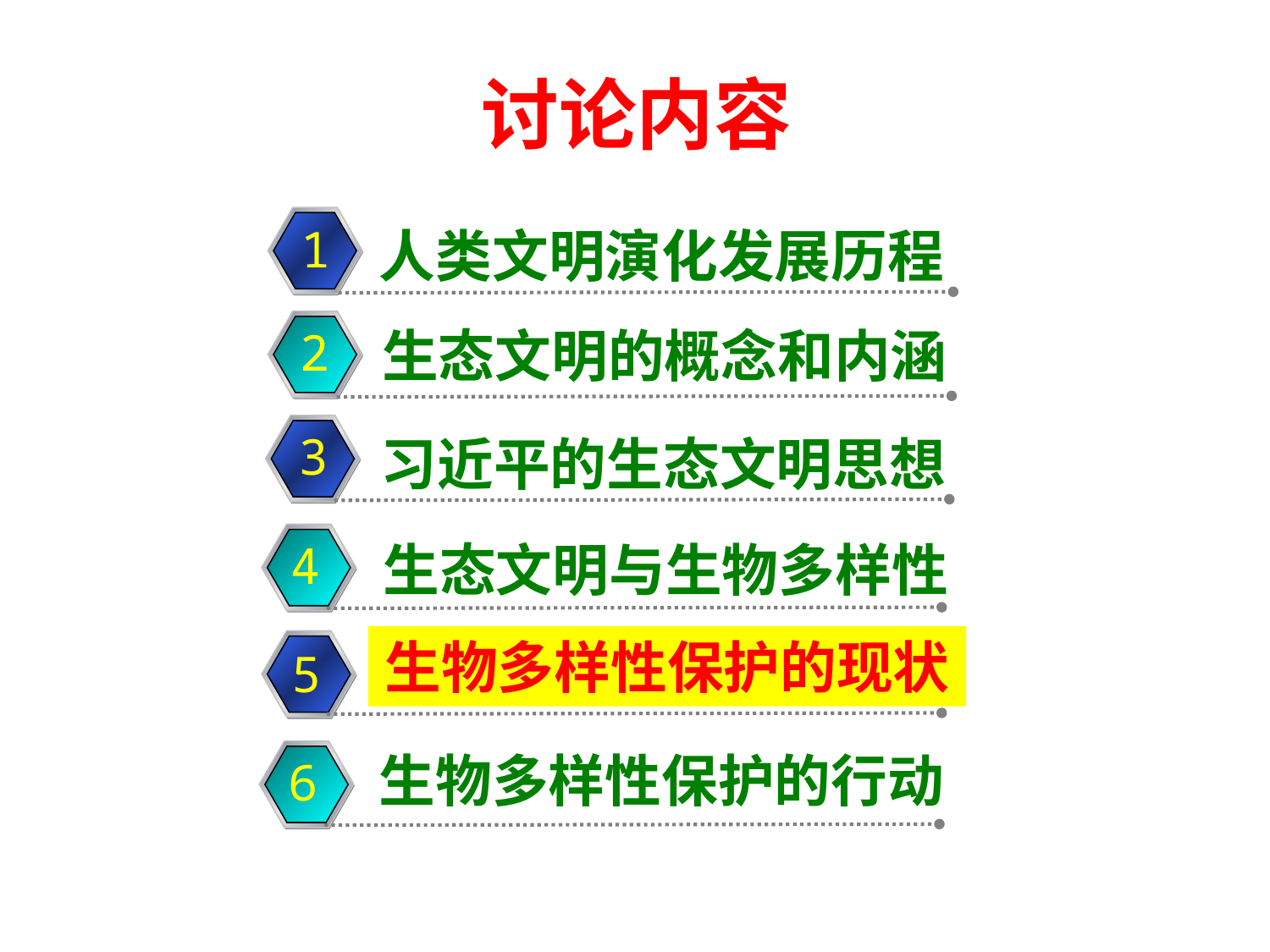

讨论内容

1
人类文明演化发展历程

生态文明的概念和内涵
2

3
习近平的生态文明思想

4
生态文明与生物多样性

生物多样性保护的现状

5

生物多样性保护的行动

6